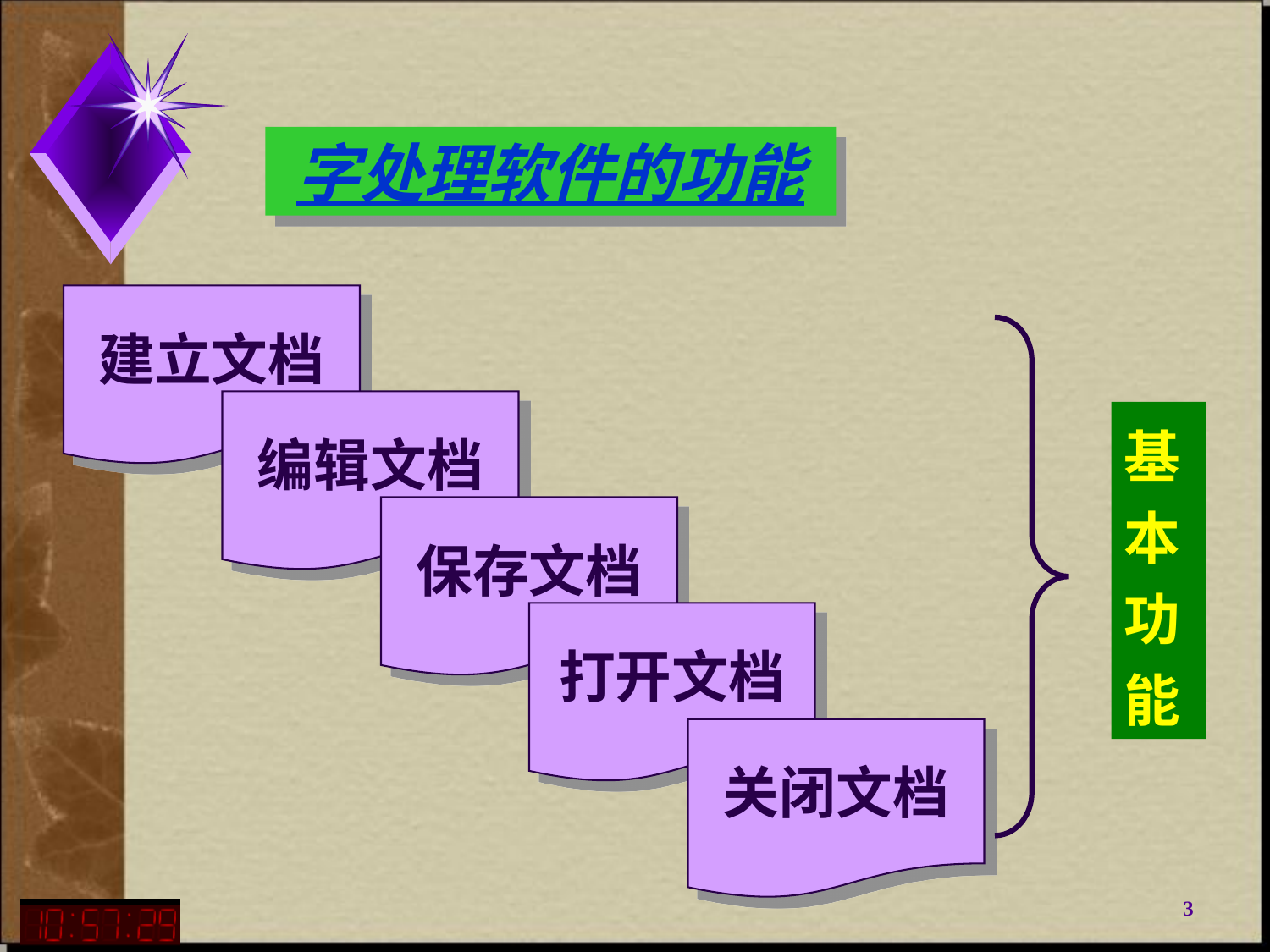

字处理软件的功能
建立文档

编辑文档
基
本
功
能
保存文档
打开文档
关闭文档
3